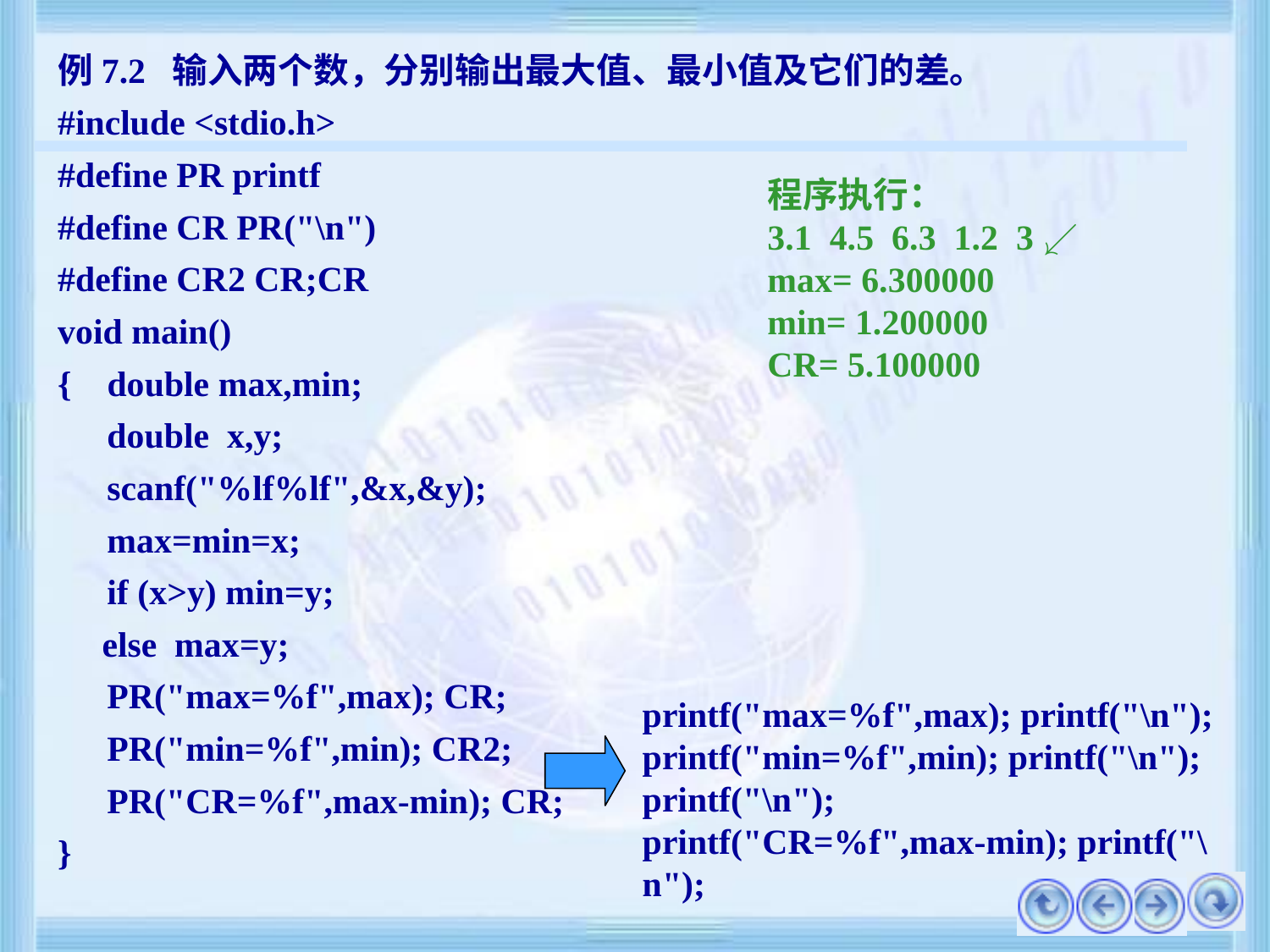

例7.2  输入两个数，分别输出最大值、最小值及它们的差。
#include <stdio.h>
#define PR printf
#define CR PR("\n")
#define CR2 CR;CR
void main()
{    double max,min;
	 double  x,y;
	 scanf("%lf%lf",&x,&y);
	 max=min=x;
	 if (x>y) min=y;
     else  max=y;
	 PR("max=%f",max); CR;
	 PR("min=%f",min); CR2;
	 PR("CR=%f",max-min); CR;
}
程序执行：
3.1  4.5  6.3  1.2  3 ↙
max= 6.300000
min= 1.200000
CR= 5.100000

printf("max=%f",max); printf("\n");
printf("min=%f",min); printf("\n"); printf("\n");
printf("CR=%f",max-min); printf("\n");